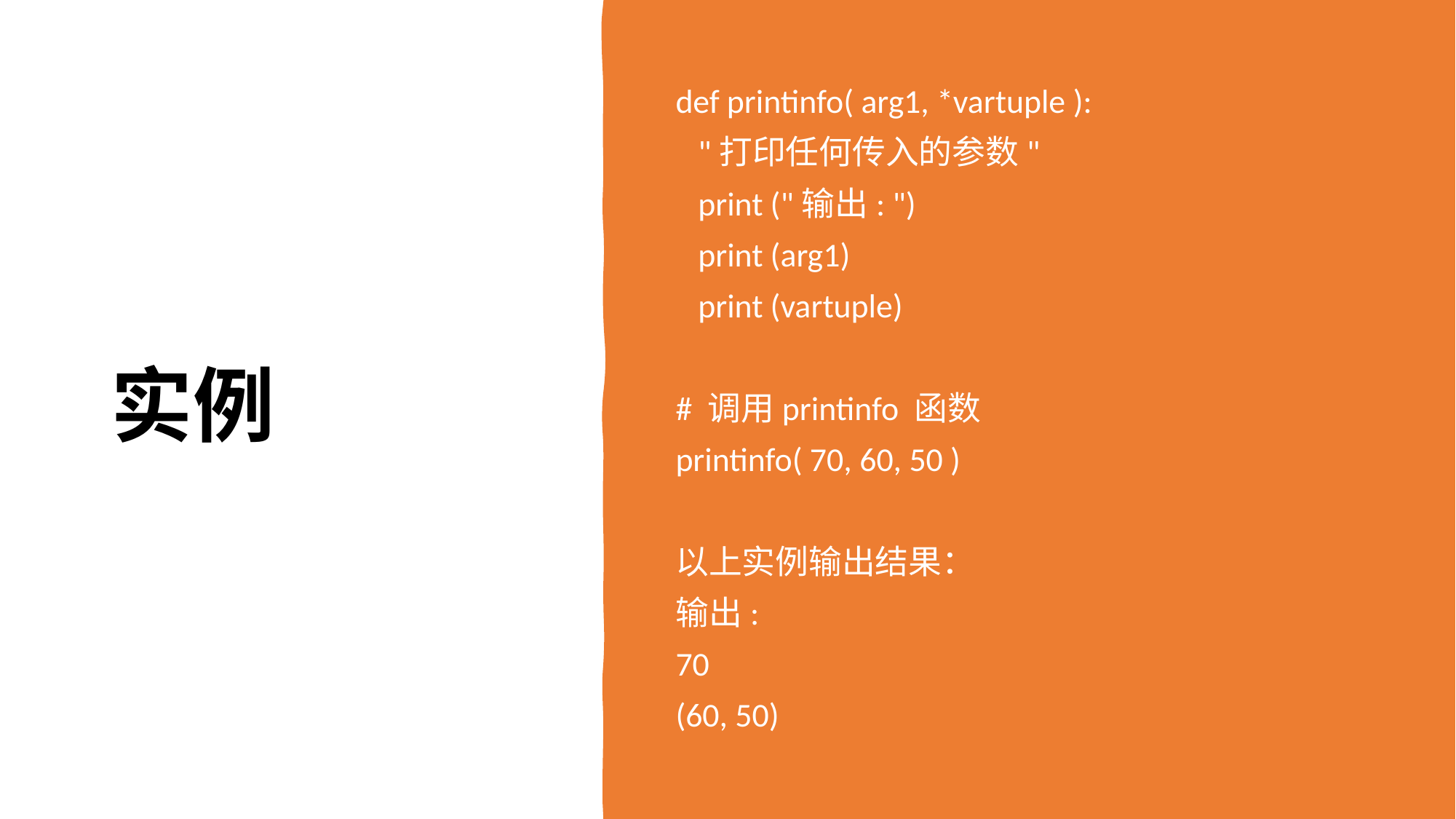

# 实例
def printinfo( arg1, *vartuple ):
   "打印任何传入的参数"
   print ("输出: ")
   print (arg1)
   print (vartuple)

# 调用printinfo 函数
printinfo( 70, 60, 50 )

以上实例输出结果：
输出:
70
(60, 50)